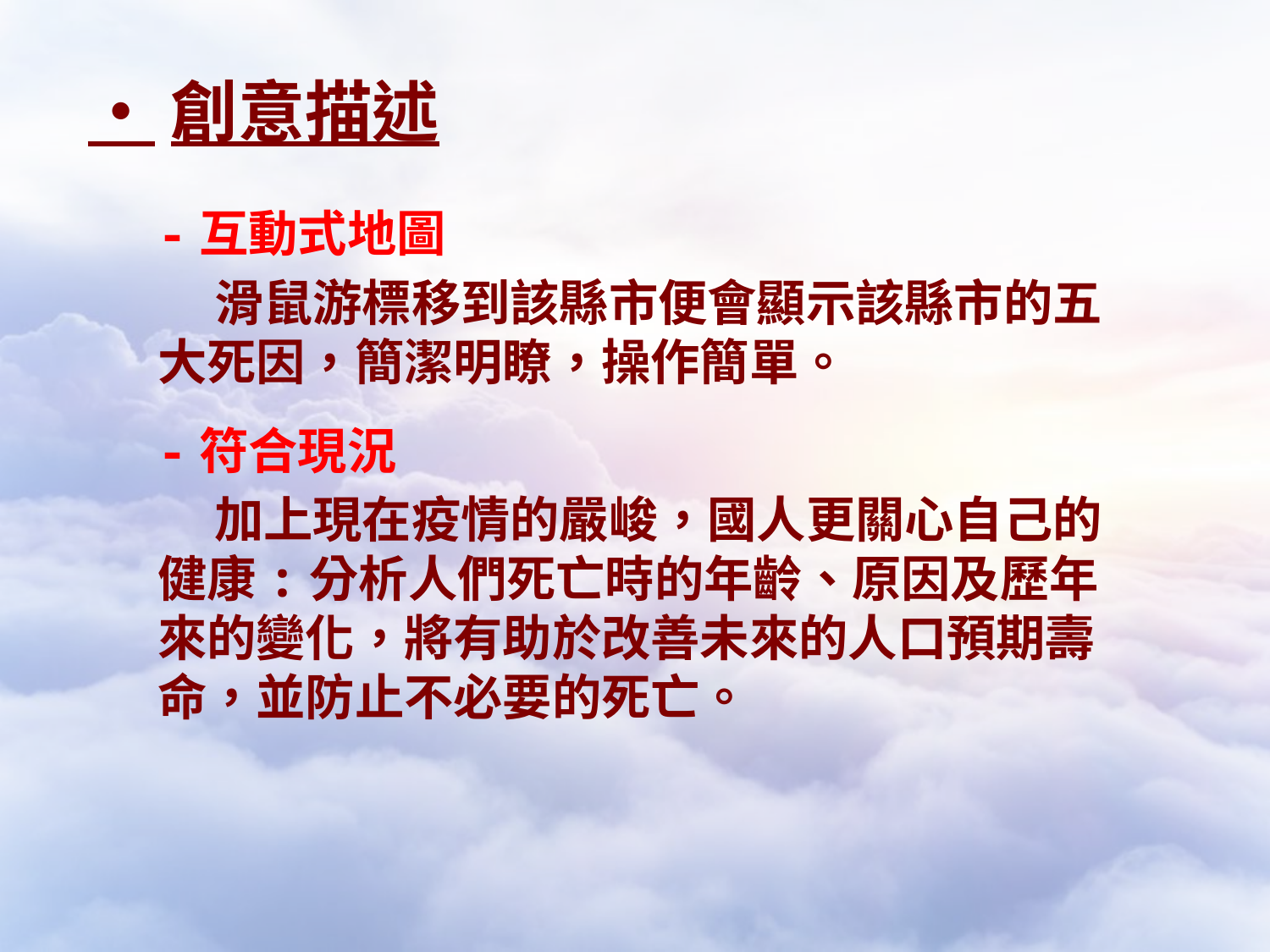

# •創意描述
-互動式地圖
    滑鼠游標移到該縣市便會顯示該縣市的五大死因，簡潔明瞭，操作簡單。

-符合現況
    加上現在疫情的嚴峻，國人更關心自己的健康:分析人們死亡時的年齡、原因及歷年來的變化，將有助於改善未來的人口預期壽命，並防止不必要的死亡。